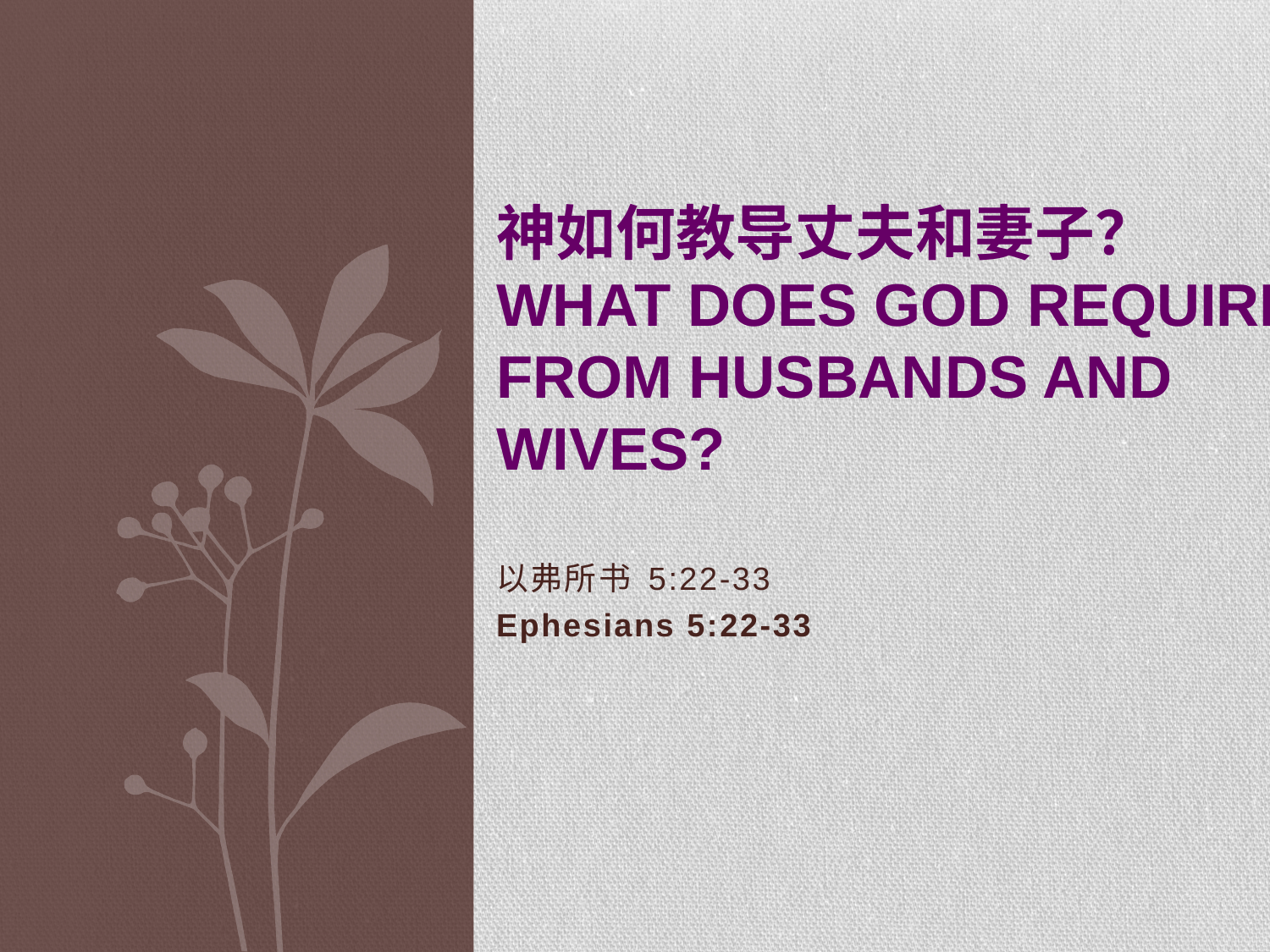

# 神如何教导丈夫和妻子？ What does GOD require from husbands and wives?
以弗所书 5:22-33
Ephesians 5:22-33